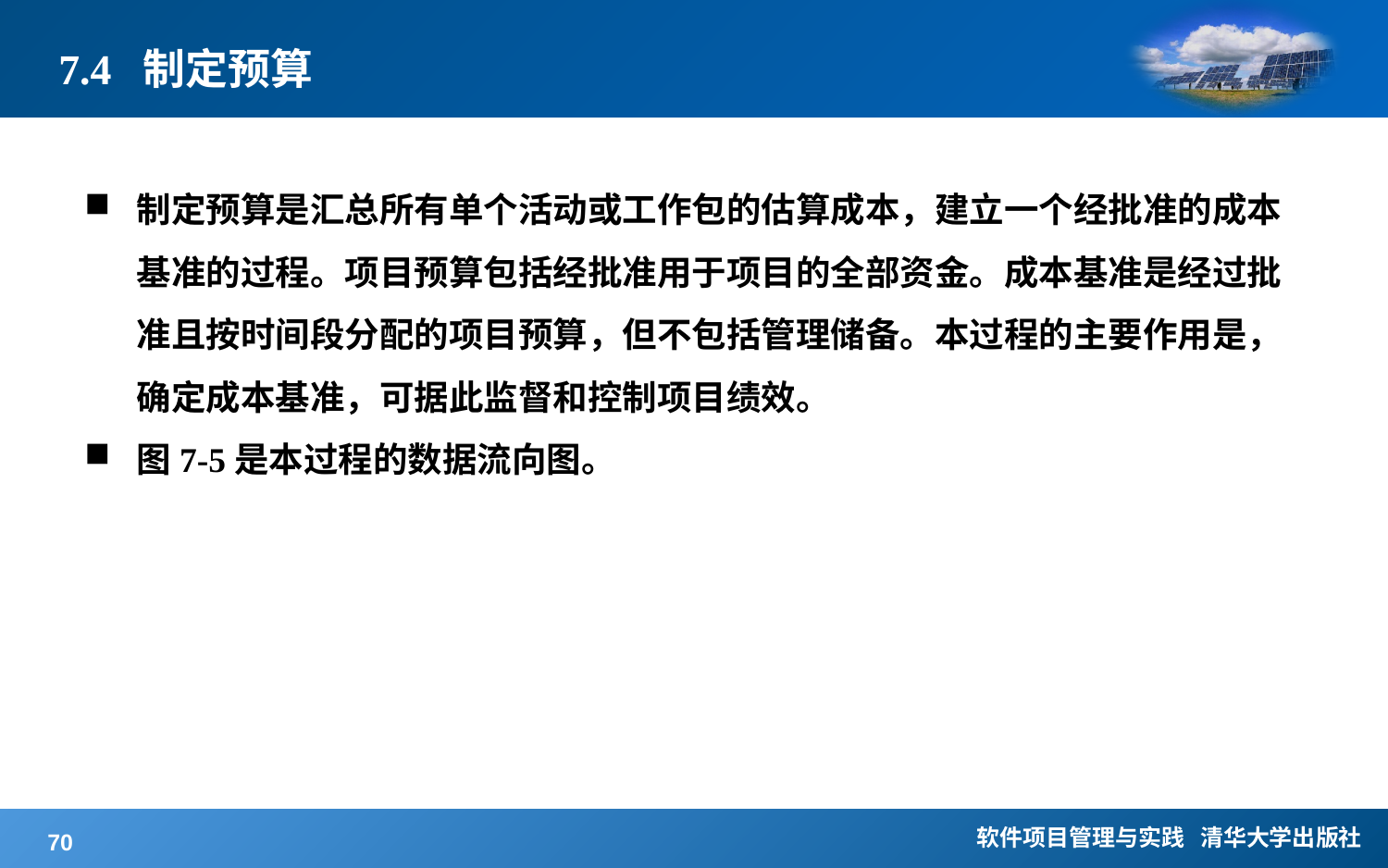

# 7.4  制定预算
制定预算是汇总所有单个活动或工作包的估算成本，建立一个经批准的成本基准的过程。项目预算包括经批准用于项目的全部资金。成本基准是经过批准且按时间段分配的项目预算，但不包括管理储备。本过程的主要作用是，确定成本基准，可据此监督和控制项目绩效。
图7-5是本过程的数据流向图。